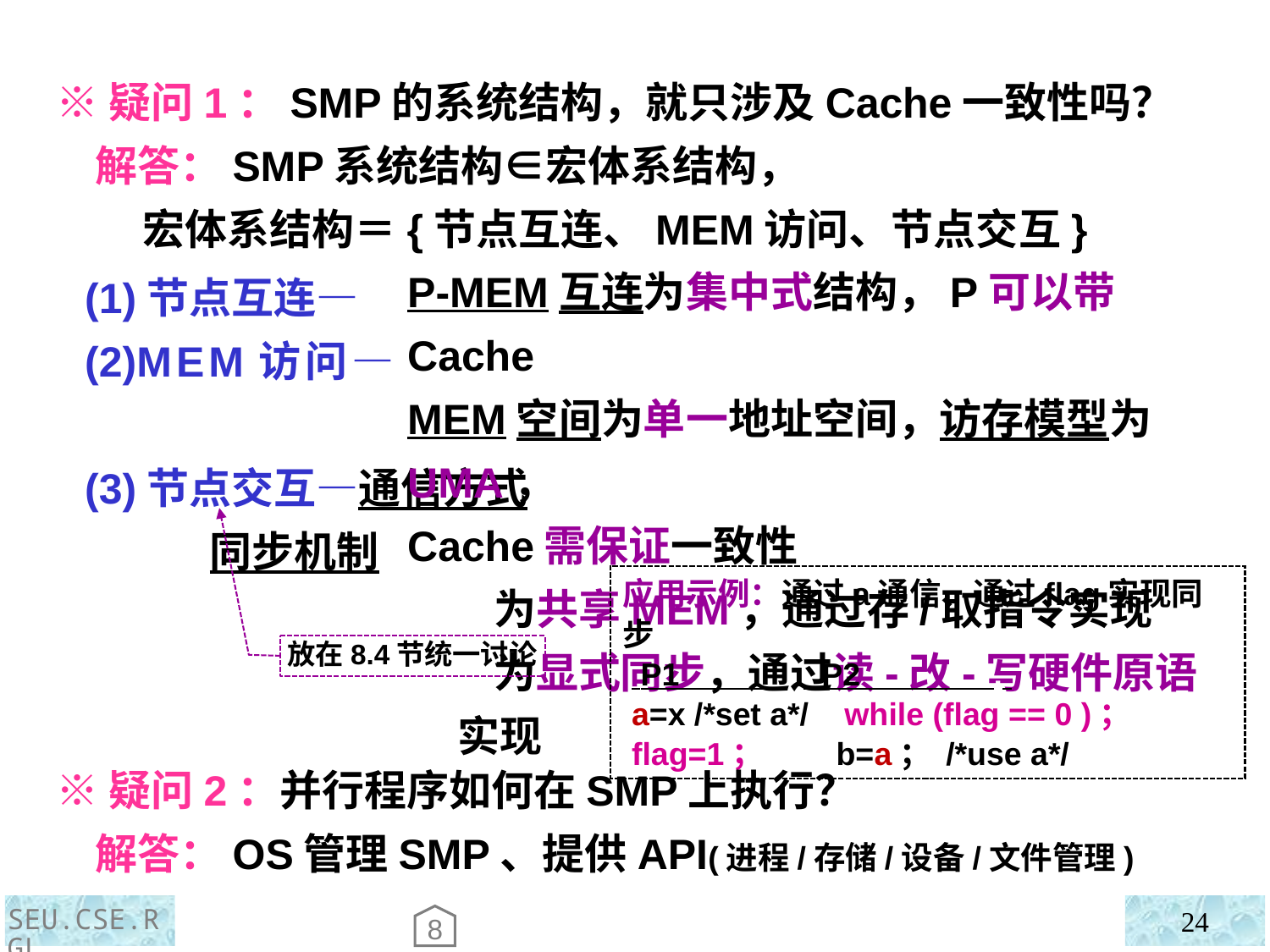

※疑问1：SMP的系统结构，就只涉及Cache一致性吗？
     解答：SMP系统结构∈宏体系结构，
          宏体系结构＝{节点互连、MEM访问、节点交互}
    (1)节点互连—
    (2)MEM访问—

    (3)节点交互—通信方式
                 同步机制
P-MEM互连为集中式结构，P可以带Cache
MEM空间为单一地址空间，访存模型为UMA，
Cache需保证一致性
        为共享MEM，通过存/取指令实现
        为显式同步，通过读-改-写硬件原语实现
应用示例：通过a通信、通过flag实现同步
  P1                P2               .
 a=x /*set a*/    while (flag == 0 )；
 flag=1；         b=a； /*use a*/
放在8.4节统一讨论
  ※疑问2：并行程序如何在SMP上执行？
     解答：OS管理SMP、提供API(进程/存储/设备/文件管理)
SEU.CSE.RGL
24
8